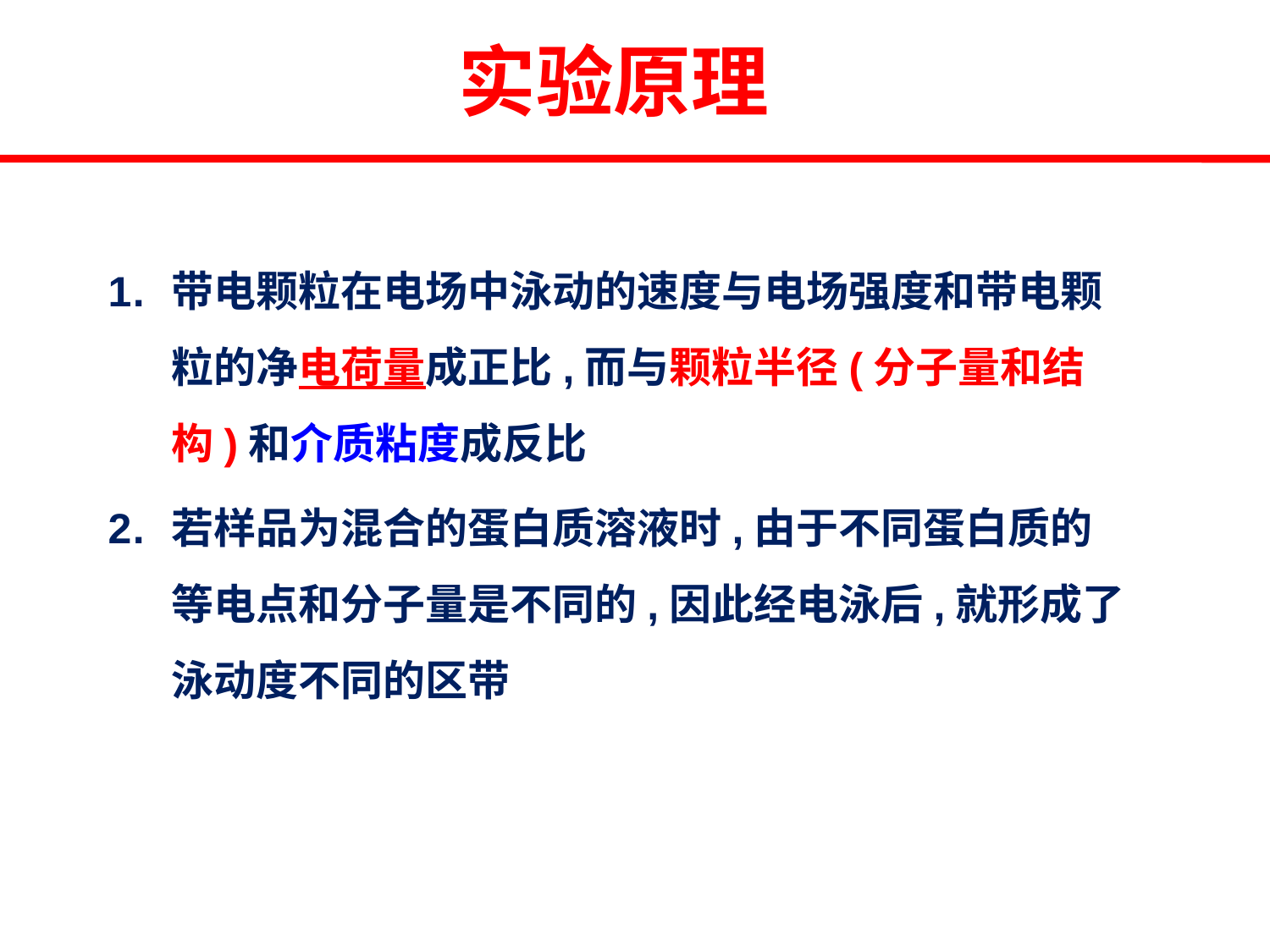

# 实验原理

带电颗粒在电场中泳动的速度与电场强度和带电颗粒的净电荷量成正比,而与颗粒半径(分子量和结构)和介质粘度成反比
若样品为混合的蛋白质溶液时,由于不同蛋白质的等电点和分子量是不同的,因此经电泳后,就形成了泳动度不同的区带